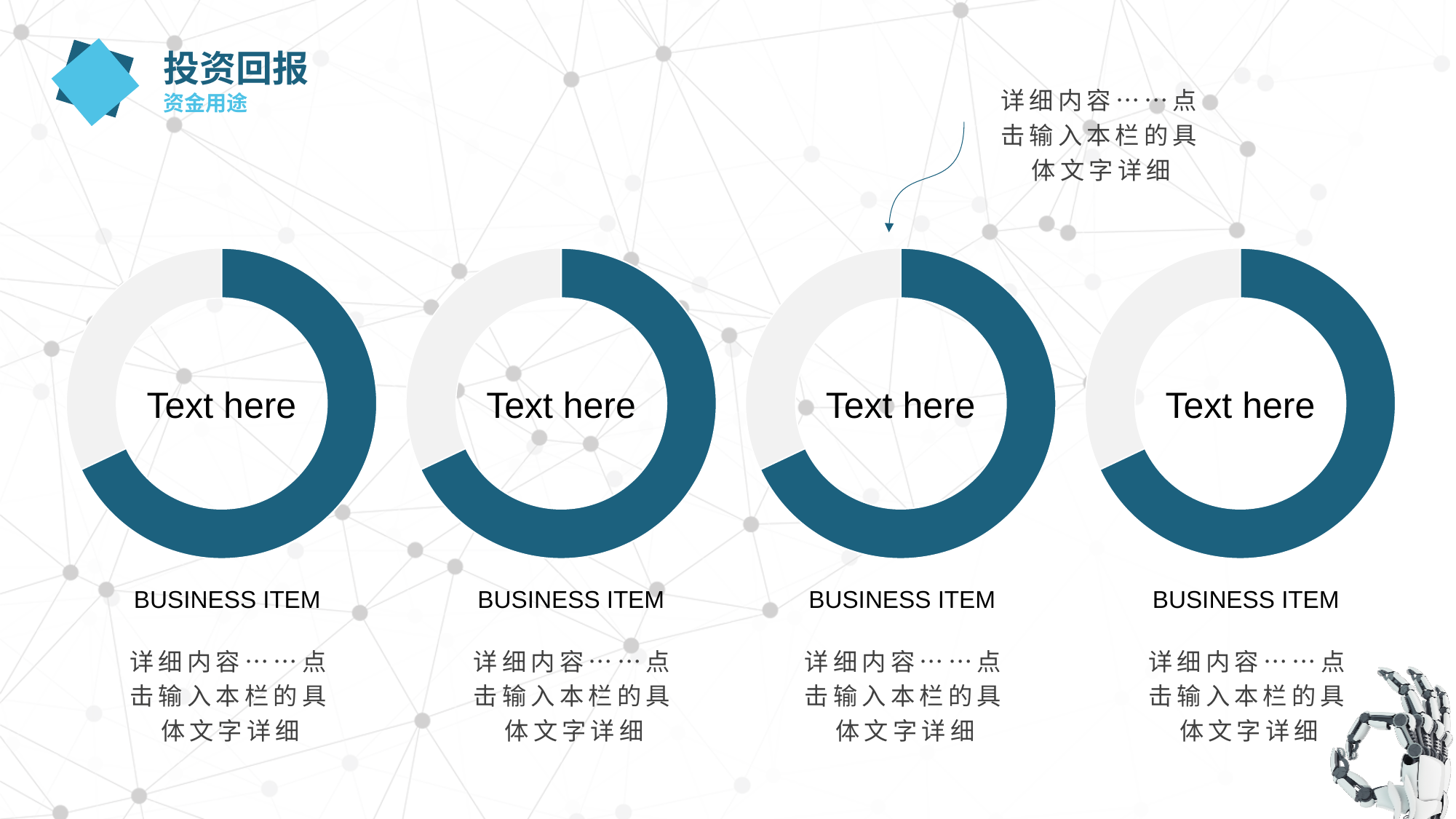

投资回报
详细内容……点击输入本栏的具体文字详细
资金用途

Text here

Text here

Text here

Text here
BUSINESS ITEM
BUSINESS ITEM
BUSINESS ITEM
BUSINESS ITEM
详细内容……点击输入本栏的具体文字详细
详细内容……点击输入本栏的具体文字详细
详细内容……点击输入本栏的具体文字详细
详细内容……点击输入本栏的具体文字详细